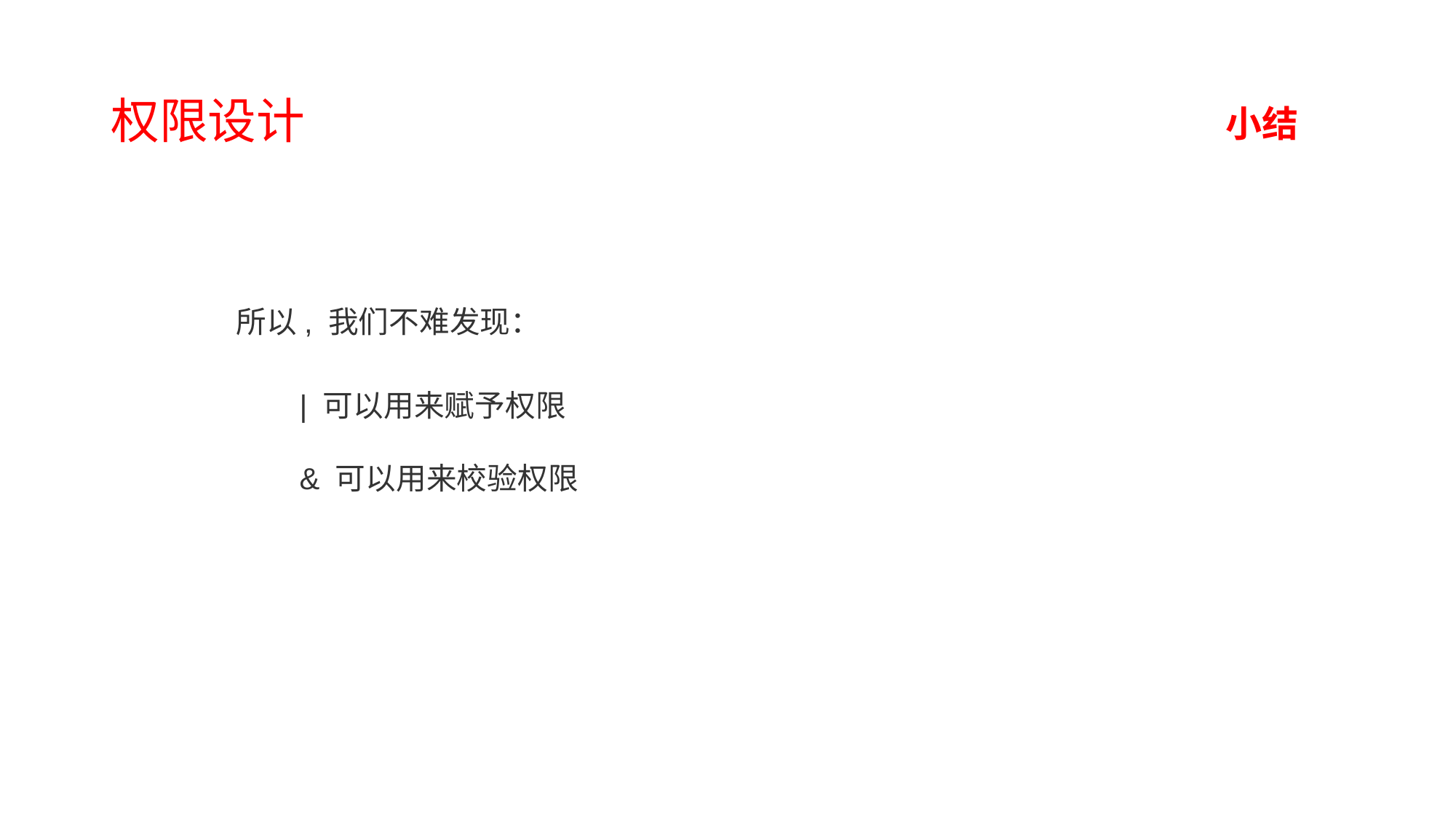

# 权限设计
小结
所以, 我们不难发现：
| 可以用来赋予权限

& 可以用来校验权限